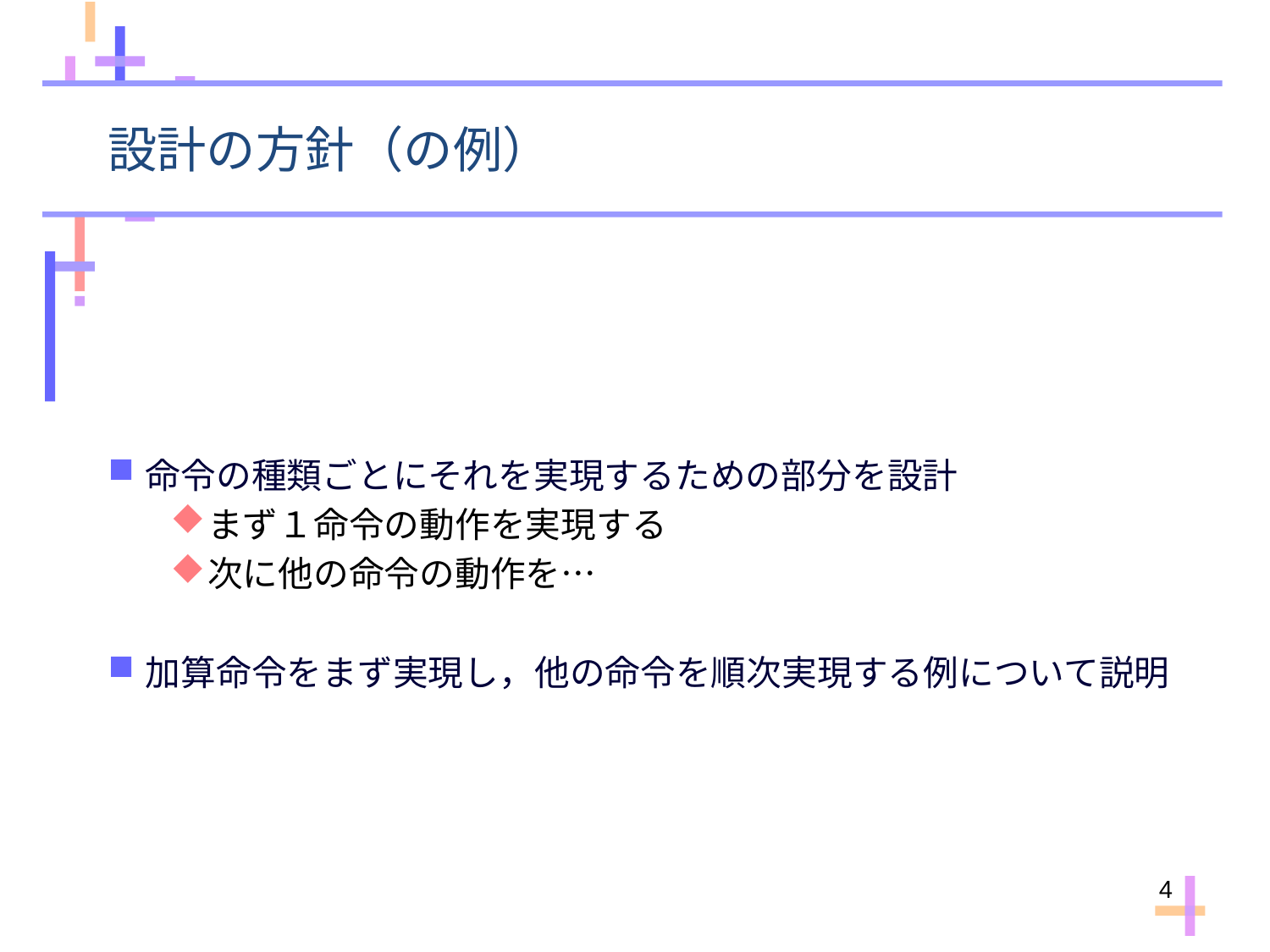

# 設計の方針（の例）
命令の種類ごとにそれを実現するための部分を設計
まず１命令の動作を実現する
次に他の命令の動作を…

加算命令をまず実現し，他の命令を順次実現する例について説明
4